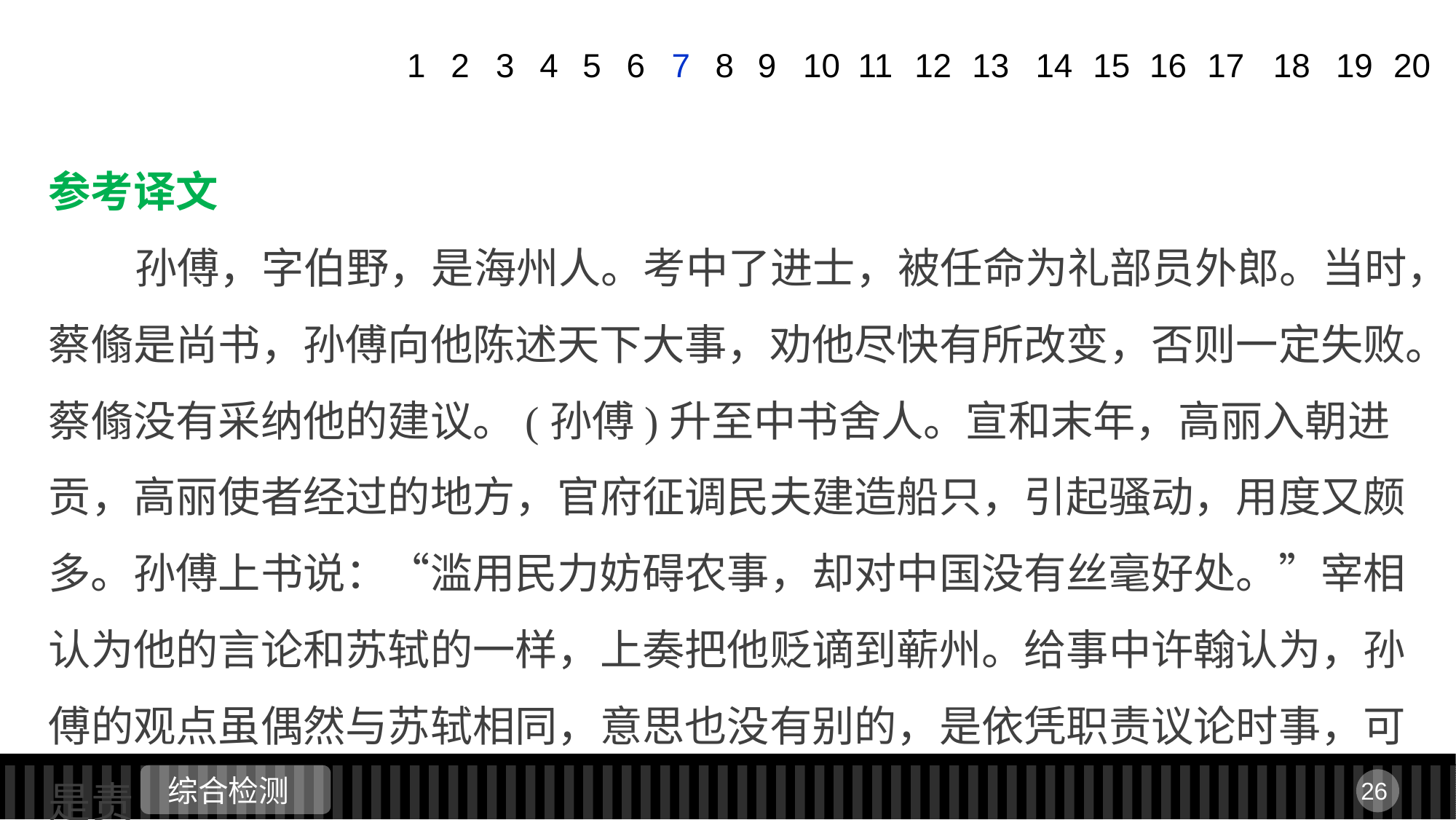

1
2
3
4
5
6
7
8
9
11
12
13
14
15
16
17
18
19
20
10
参考译文
        孙傅，字伯野，是海州人。考中了进士，被任命为礼部员外郎。当时，蔡翛是尚书，孙傅向他陈述天下大事，劝他尽快有所改变，否则一定失败。蔡翛没有采纳他的建议。(孙傅)升至中书舍人。宣和末年，高丽入朝进贡，高丽使者经过的地方，官府征调民夫建造船只，引起骚动，用度又颇多。孙傅上书说：“滥用民力妨碍农事，却对中国没有丝毫好处。”宰相认为他的言论和苏轼的一样，上奏把他贬谪到蕲州。给事中许翰认为，孙傅的观点虽偶然与苏轼相同，意思也没有别的，是依凭职责议论时事，可是责